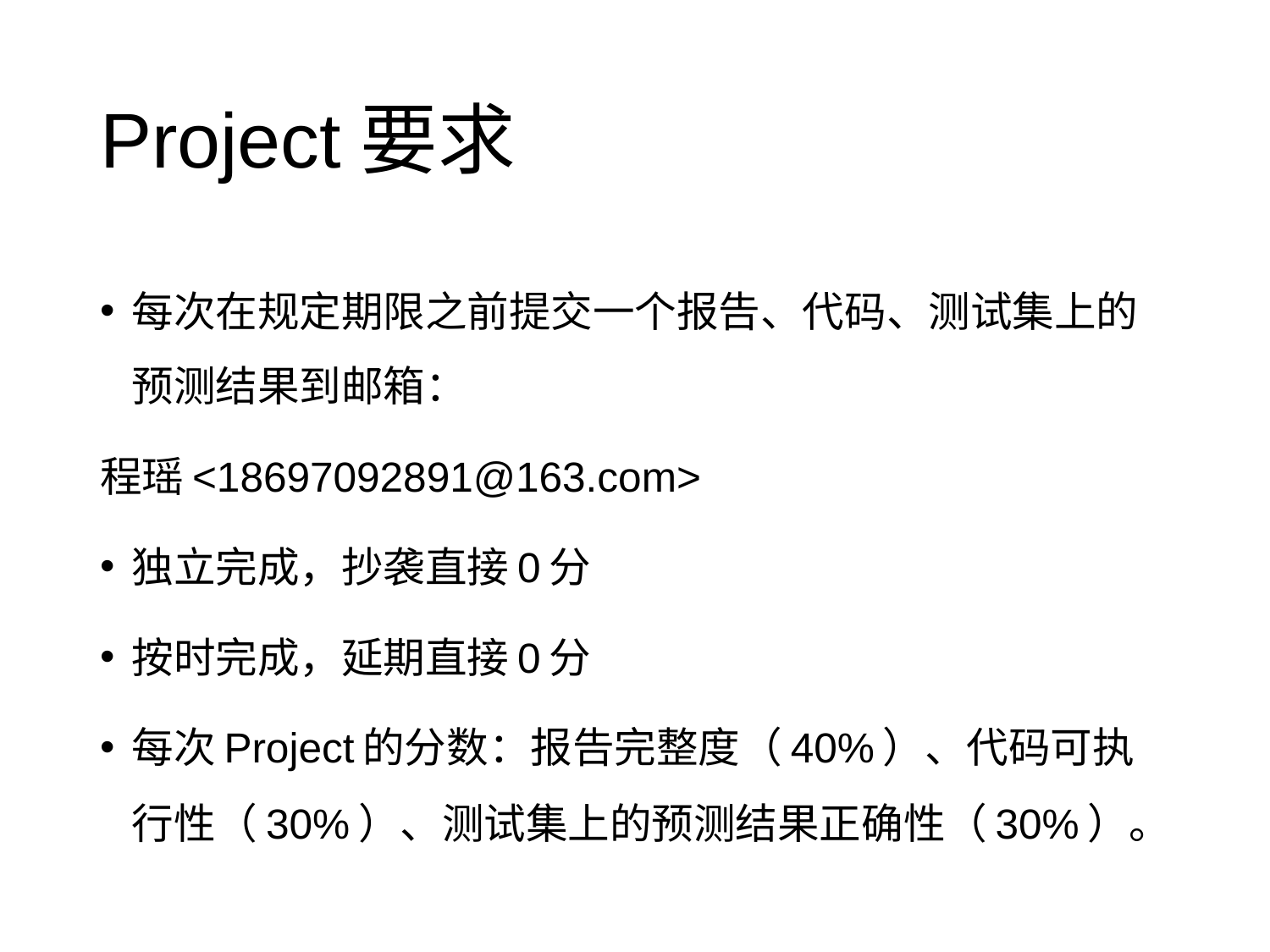

# Project要求
每次在规定期限之前提交一个报告、代码、测试集上的预测结果到邮箱：
程瑶<18697092891@163.com>
独立完成，抄袭直接0分
按时完成，延期直接0分
每次Project的分数：报告完整度（40%）、代码可执行性（30%）、测试集上的预测结果正确性（30%）。